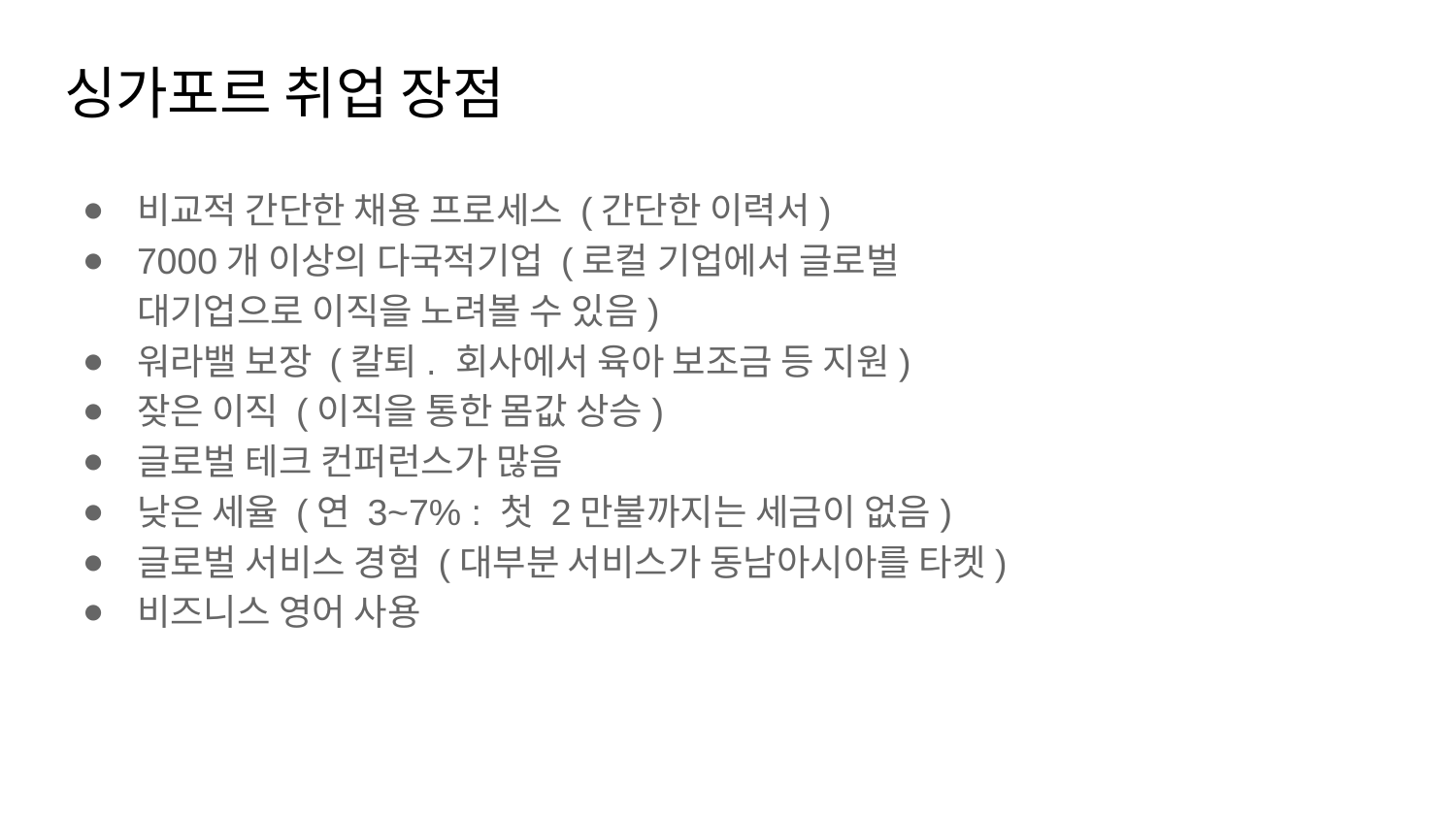

# 싱가포르 취업 장점
비교적 간단한 채용 프로세스 (간단한 이력서)
7000개 이상의 다국적기업 (로컬 기업에서 글로벌 대기업으로 이직을 노려볼 수 있음)
워라밸 보장 (칼퇴. 회사에서 육아 보조금 등 지원)
잦은 이직 (이직을 통한 몸값 상승)
글로벌 테크 컨퍼런스가 많음
낮은 세율 (연 3~7% : 첫 2만불까지는 세금이 없음)
글로벌 서비스 경험 (대부분 서비스가 동남아시아를 타켓)
비즈니스 영어 사용